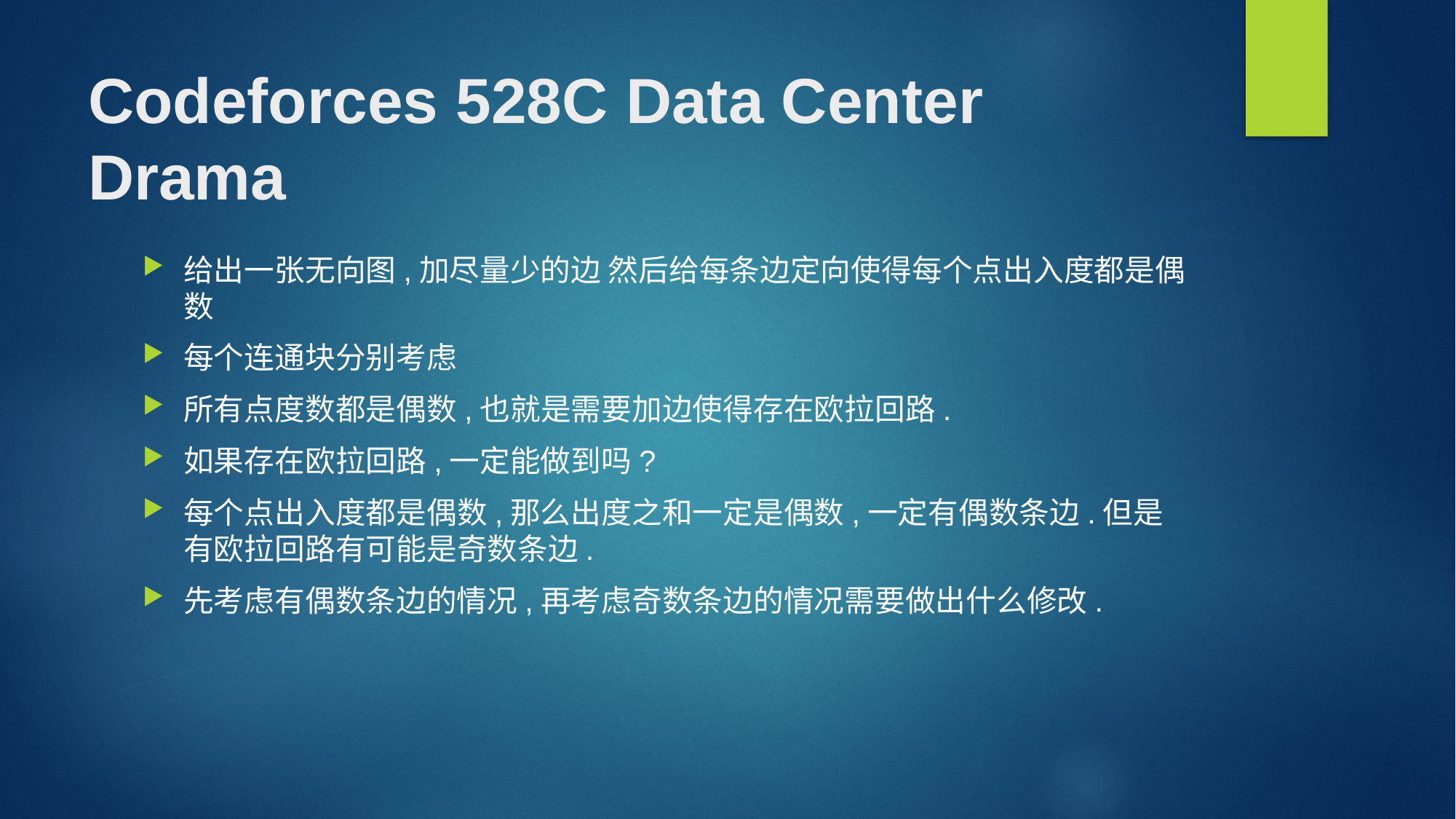

# Codeforces 528C Data Center Drama
给出一张无向图,加尽量少的边 然后给每条边定向使得每个点出入度都是偶数
每个连通块分别考虑
所有点度数都是偶数,也就是需要加边使得存在欧拉回路.
如果存在欧拉回路,一定能做到吗?
每个点出入度都是偶数,那么出度之和一定是偶数,一定有偶数条边.但是有欧拉回路有可能是奇数条边.
先考虑有偶数条边的情况,再考虑奇数条边的情况需要做出什么修改.